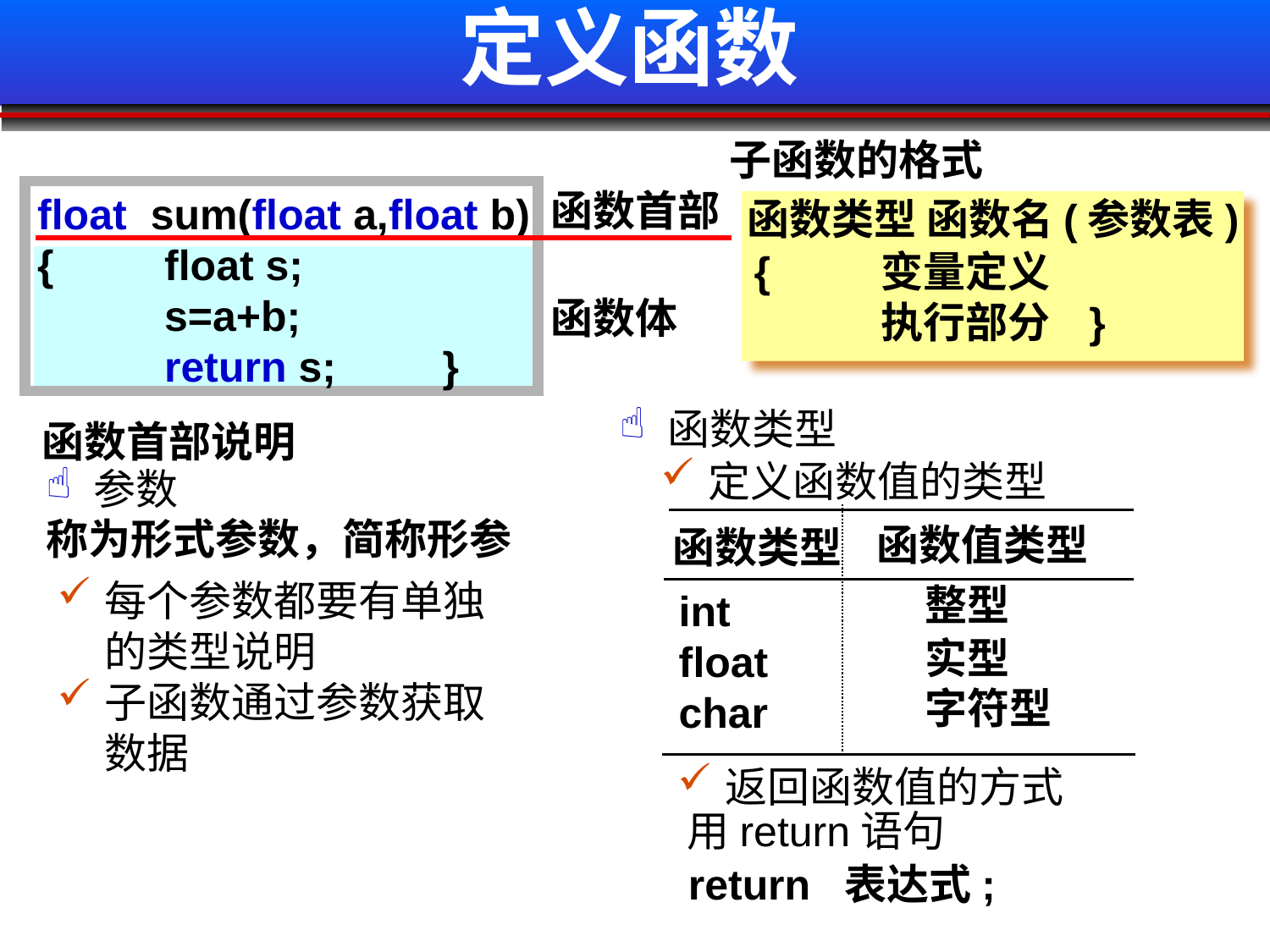

# 定义函数

 子函数的格式
函数首部
float  sum(float a,float b)
{	float s;
	s=a+b;
	return s;         }
函数类型 函数名(参数表)

{	变量定义
	执行部分   }

函数体
函数类型
 函数首部说明
定义函数值的类型
参数
称为形式参数，简称形参
函数值类型
函数类型
每个参数都要有单独的类型说明
子函数通过参数获取数据
整型
int
float
char
实型
字符型
返回函数值的方式
用return语句
return  表达式;